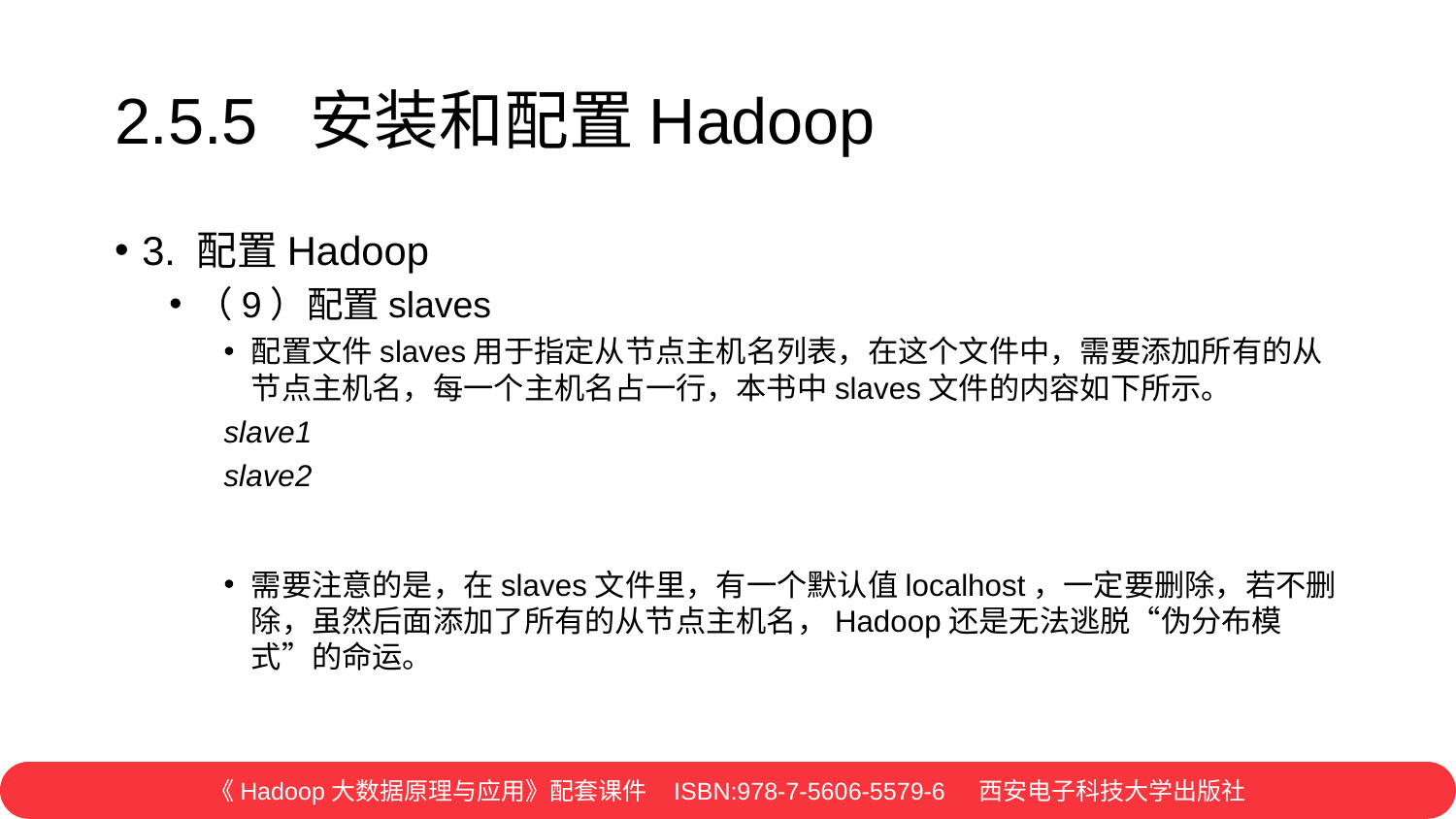

# 2.5.5  安装和配置Hadoop
3. 配置Hadoop
（9）配置slaves
配置文件slaves用于指定从节点主机名列表，在这个文件中，需要添加所有的从节点主机名，每一个主机名占一行，本书中slaves文件的内容如下所示。
slave1
slave2

需要注意的是，在slaves文件里，有一个默认值localhost，一定要删除，若不删除，虽然后面添加了所有的从节点主机名，Hadoop还是无法逃脱“伪分布模式”的命运。